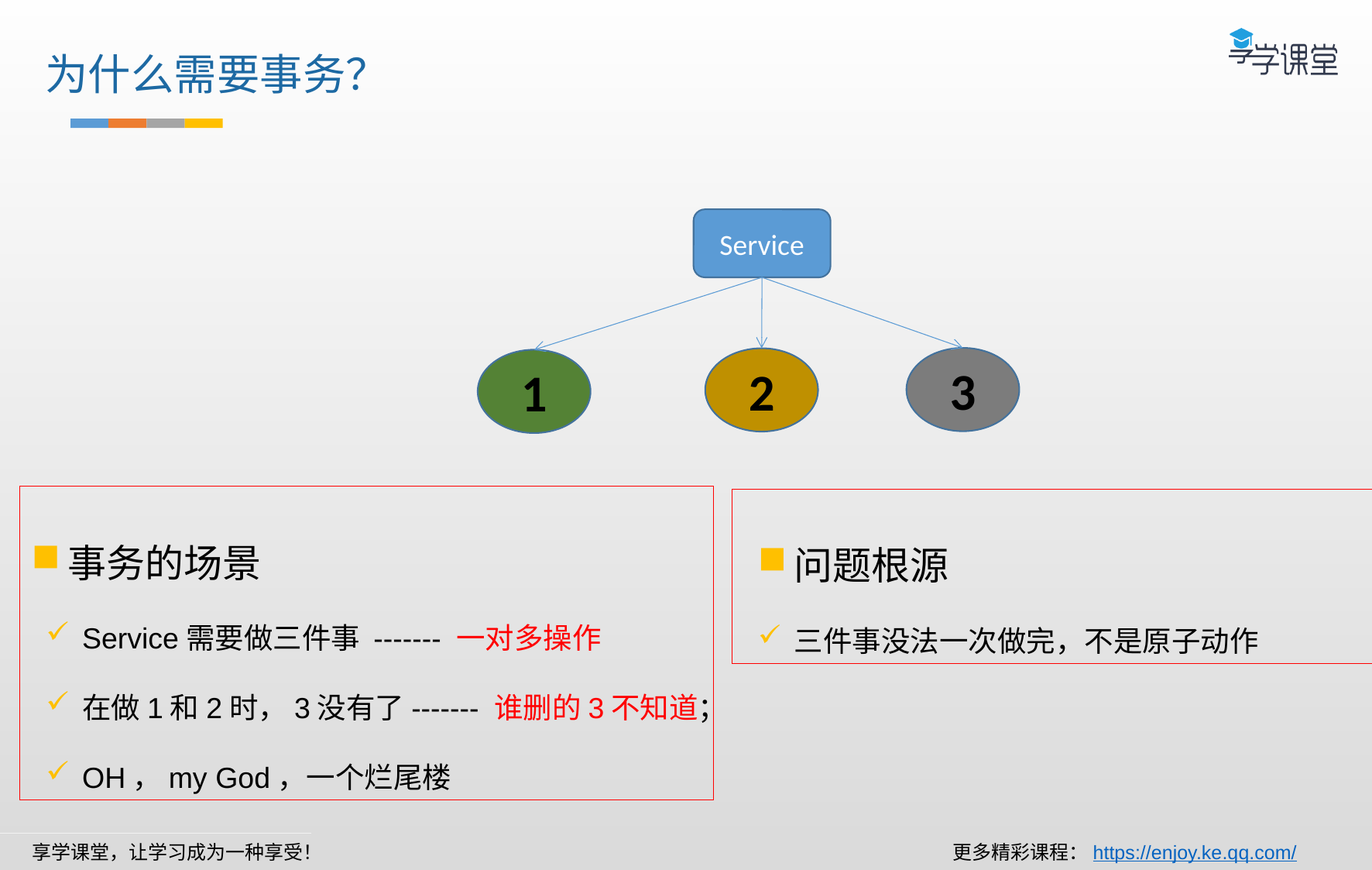

为什么需要事务？

Service
3
2
1
事务的场景
Service需要做三件事 ------- 一对多操作
在做1和2时，3没有了------- 谁删的3不知道；
OH，my God，一个烂尾楼
问题根源
三件事没法一次做完，不是原子动作